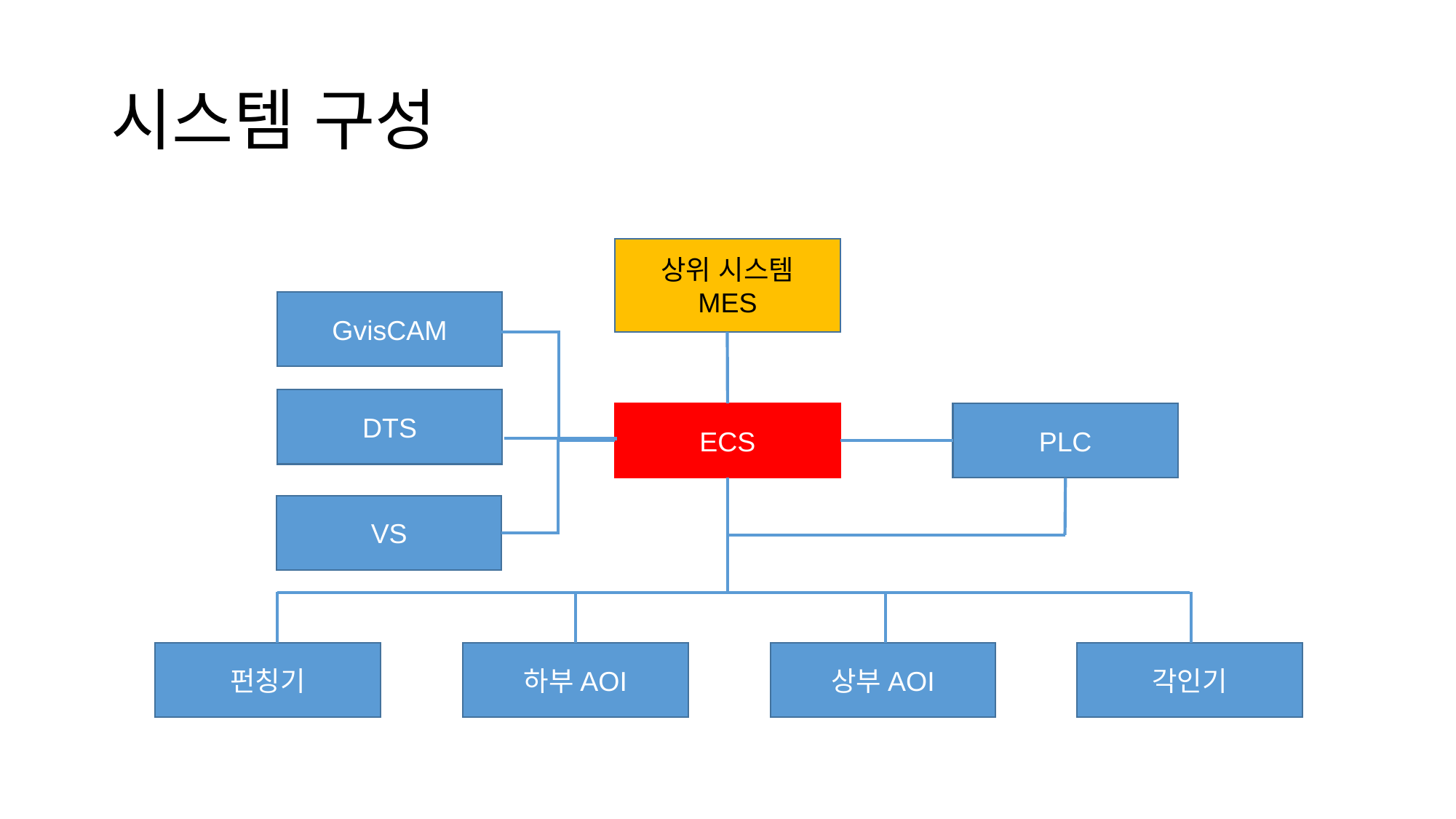

# 시스템 구성

상위 시스템
MES
GvisCAM
DTS
ECS
PLC
VS
펀칭기
하부AOI
상부AOI
각인기